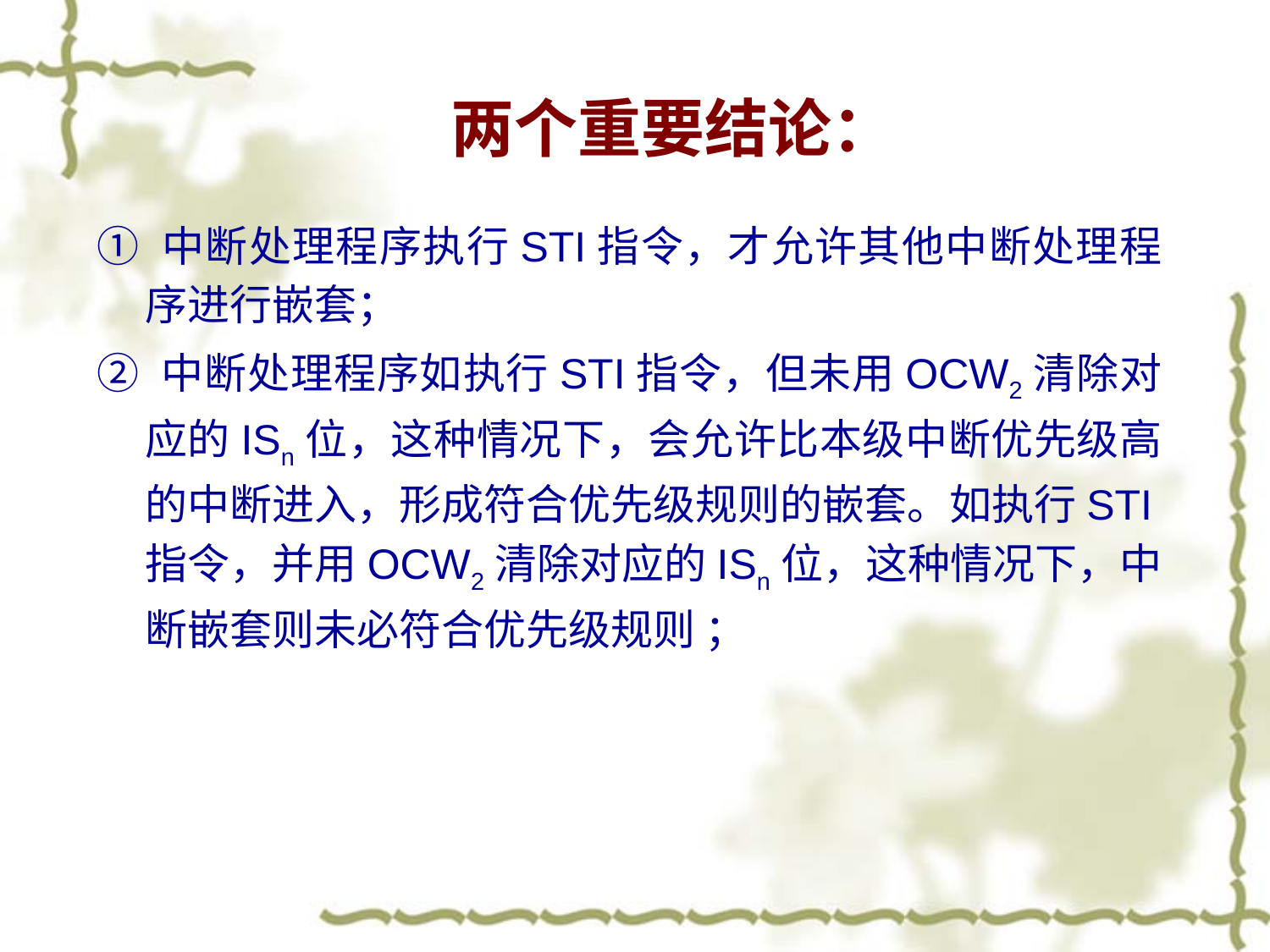

# 两个重要结论：
① 中断处理程序执行STI指令，才允许其他中断处理程序进行嵌套；
② 中断处理程序如执行STI指令，但未用OCW2清除对应的ISn位，这种情况下，会允许比本级中断优先级高的中断进入，形成符合优先级规则的嵌套。如执行STI指令，并用OCW2清除对应的ISn位，这种情况下，中断嵌套则未必符合优先级规则 ；
88